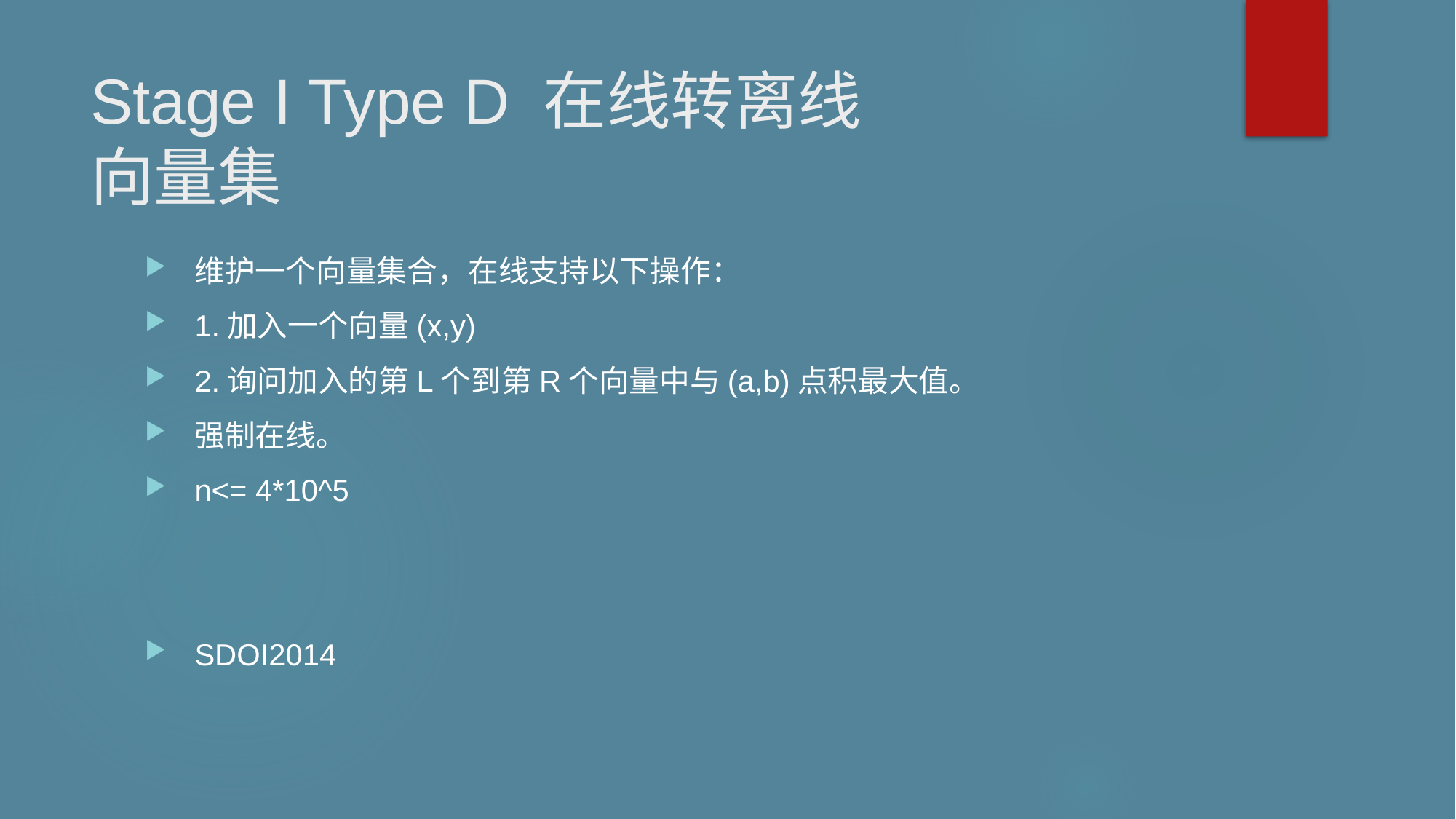

# Stage I Type D 在线转离线 向量集
维护一个向量集合，在线支持以下操作：
1.加入一个向量(x,y)
2.询问加入的第L个到第R个向量中与(a,b)点积最大值。
强制在线。
n<= 4*10^5

SDOI2014